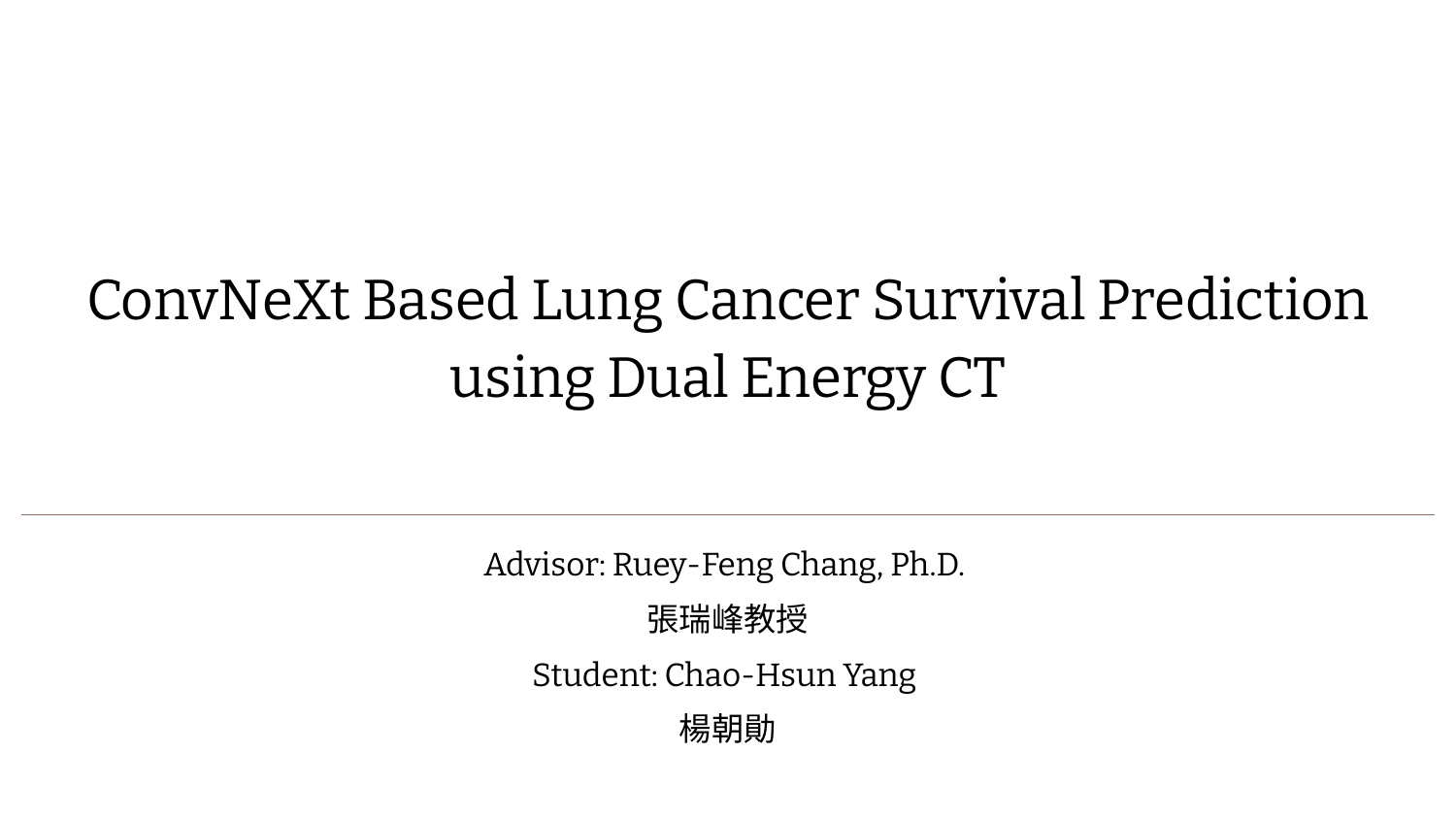

# ConvNeXt Based Lung Cancer Survival Prediction using Dual Energy CT
Advisor: Ruey-Feng Chang, Ph.D.
張瑞峰教授
Student: Chao-Hsun Yang
楊朝勛